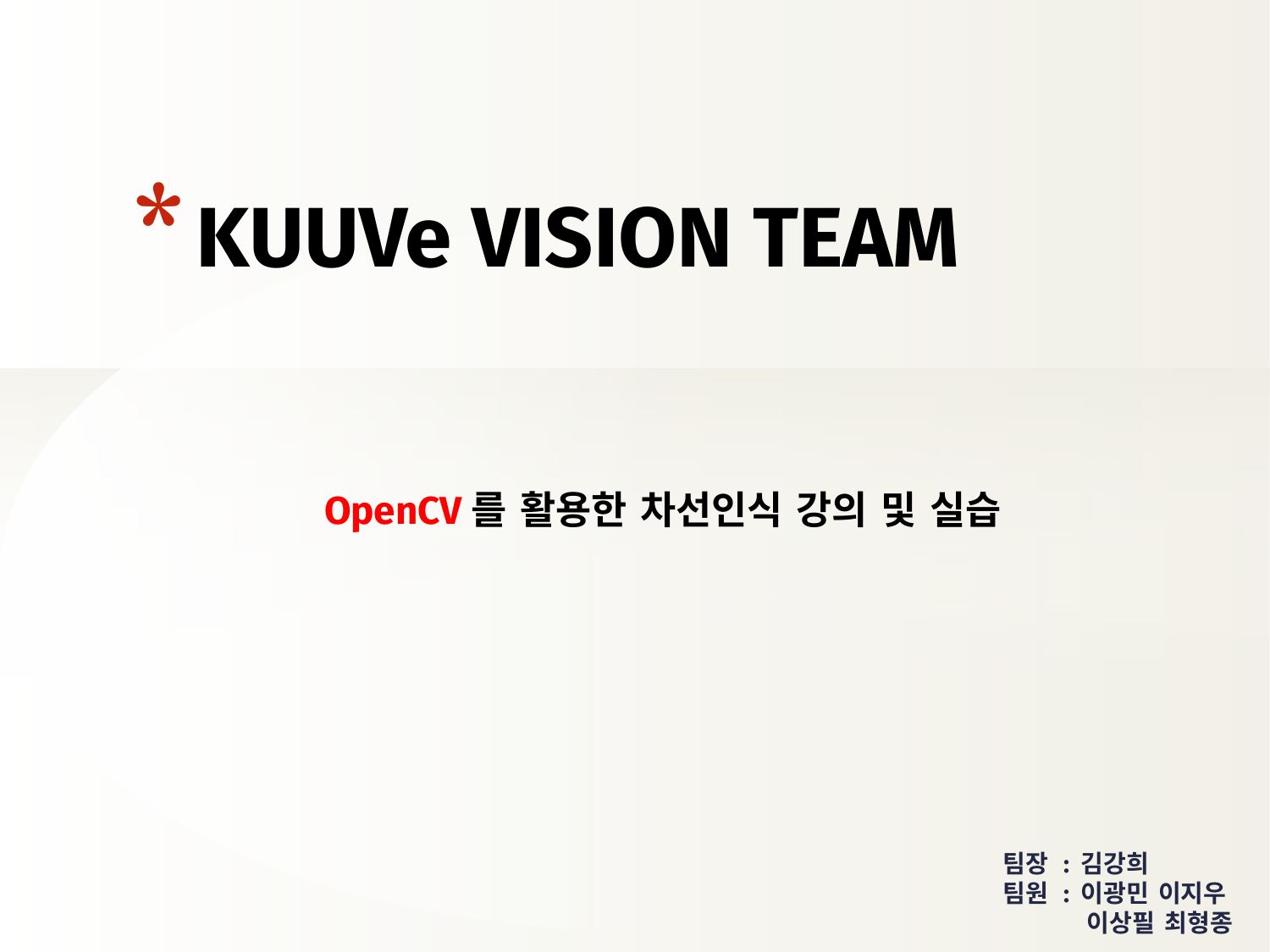

KUUVe VISION TEAM

	OpenCV를 활용한 차선인식 강의 및 실습

팀장 : 김강희
팀원 : 이광민 이지우
         이상필 최형종